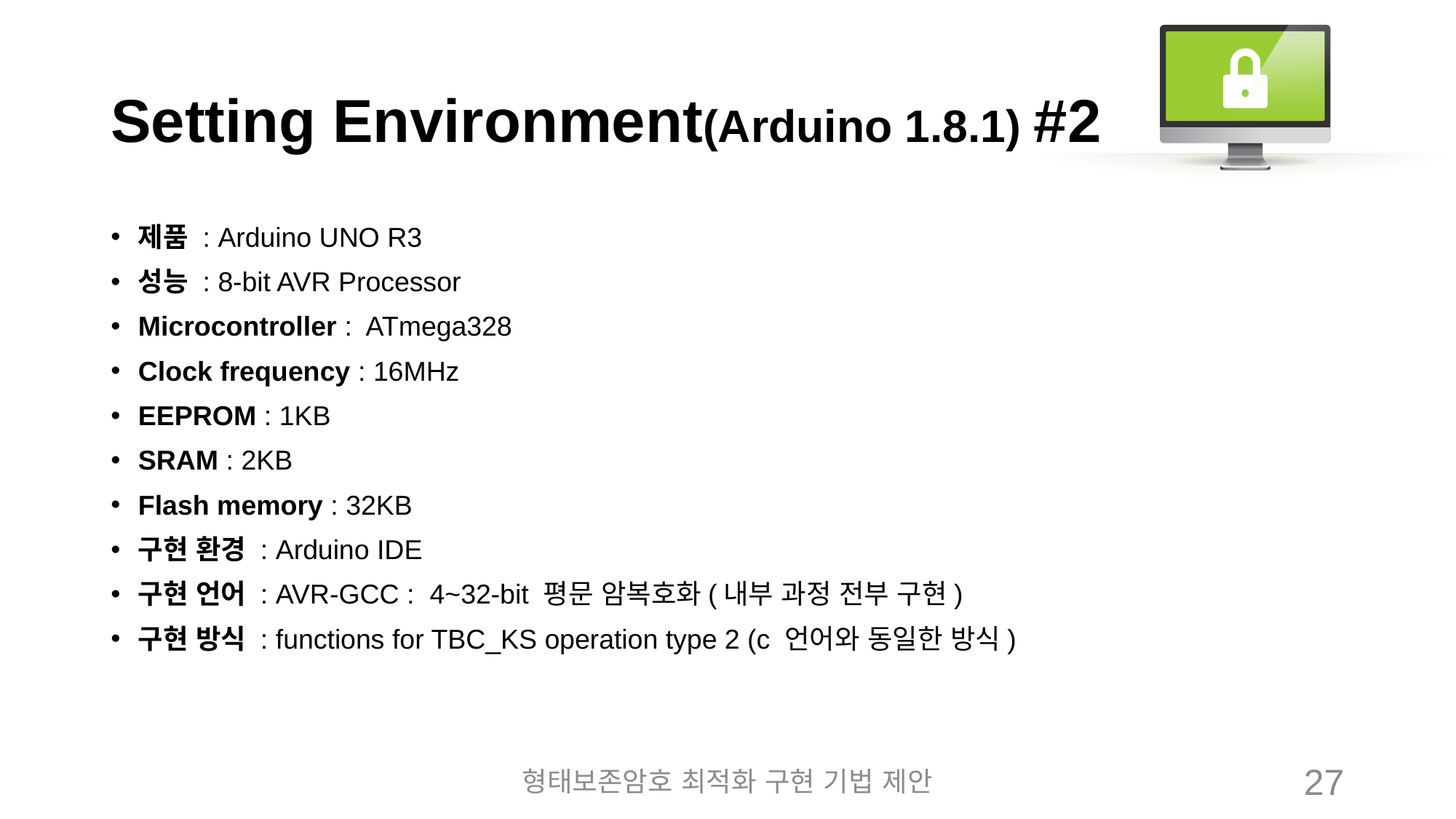

# Setting Environment(Arduino 1.8.1) #2
제품 : Arduino UNO R3
성능 : 8-bit AVR Processor
Microcontroller :  ATmega328
Clock frequency : 16MHz
EEPROM : 1KB
SRAM : 2KB
Flash memory : 32KB
구현 환경 : Arduino IDE
구현 언어 : AVR-GCC :  4~32-bit 평문 암복호화(내부 과정 전부 구현)
구현 방식 : functions for TBC_KS operation type 2 (c 언어와 동일한 방식)

형태보존암호 최적화 구현 기법 제안
27